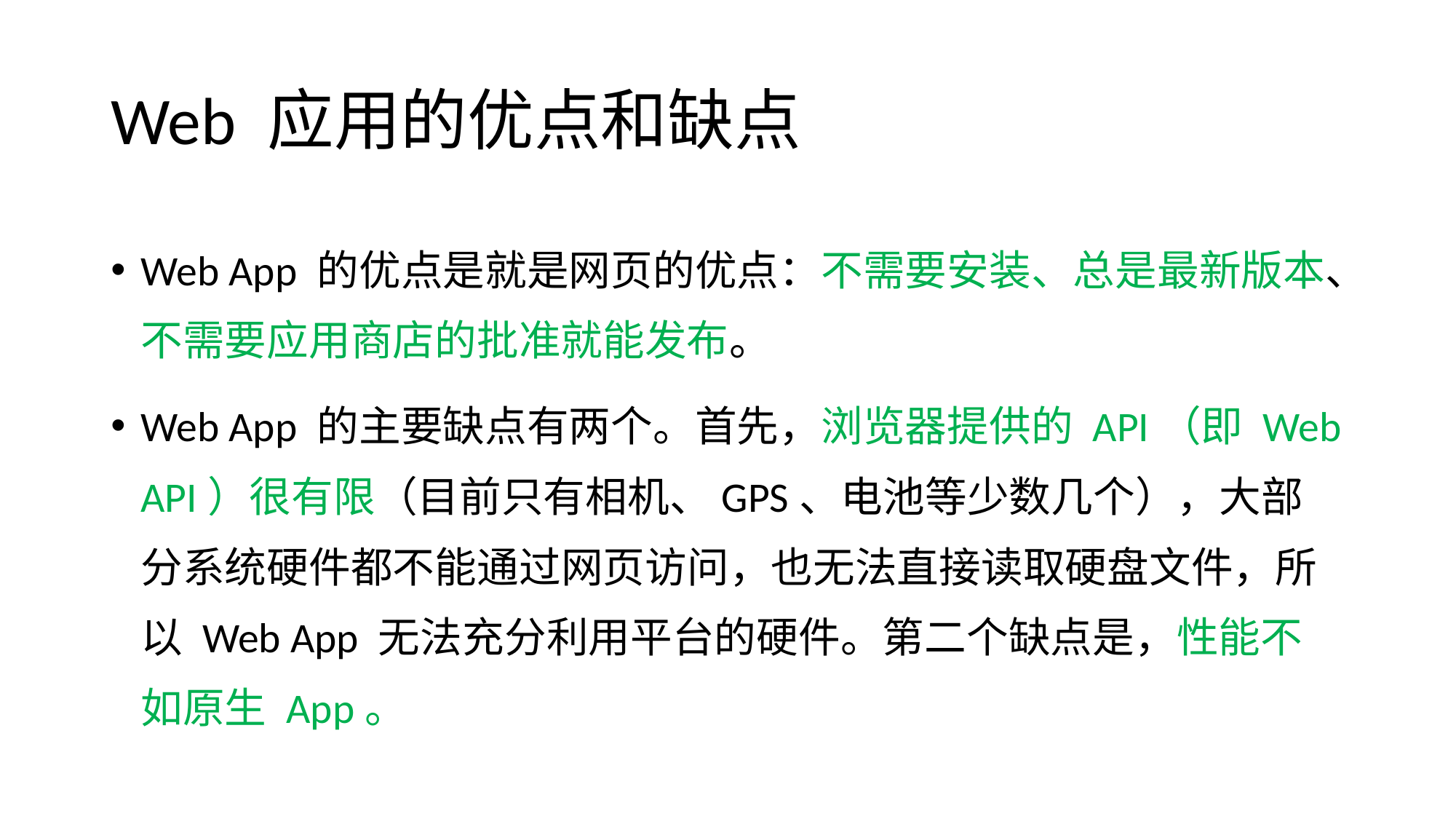

# Web 应用的优点和缺点
Web App 的优点是就是网页的优点：不需要安装、总是最新版本、不需要应用商店的批准就能发布。
Web App 的主要缺点有两个。首先，浏览器提供的 API（即 Web API）很有限（目前只有相机、GPS、电池等少数几个），大部分系统硬件都不能通过网页访问，也无法直接读取硬盘文件，所以 Web App 无法充分利用平台的硬件。第二个缺点是，性能不如原生 App。